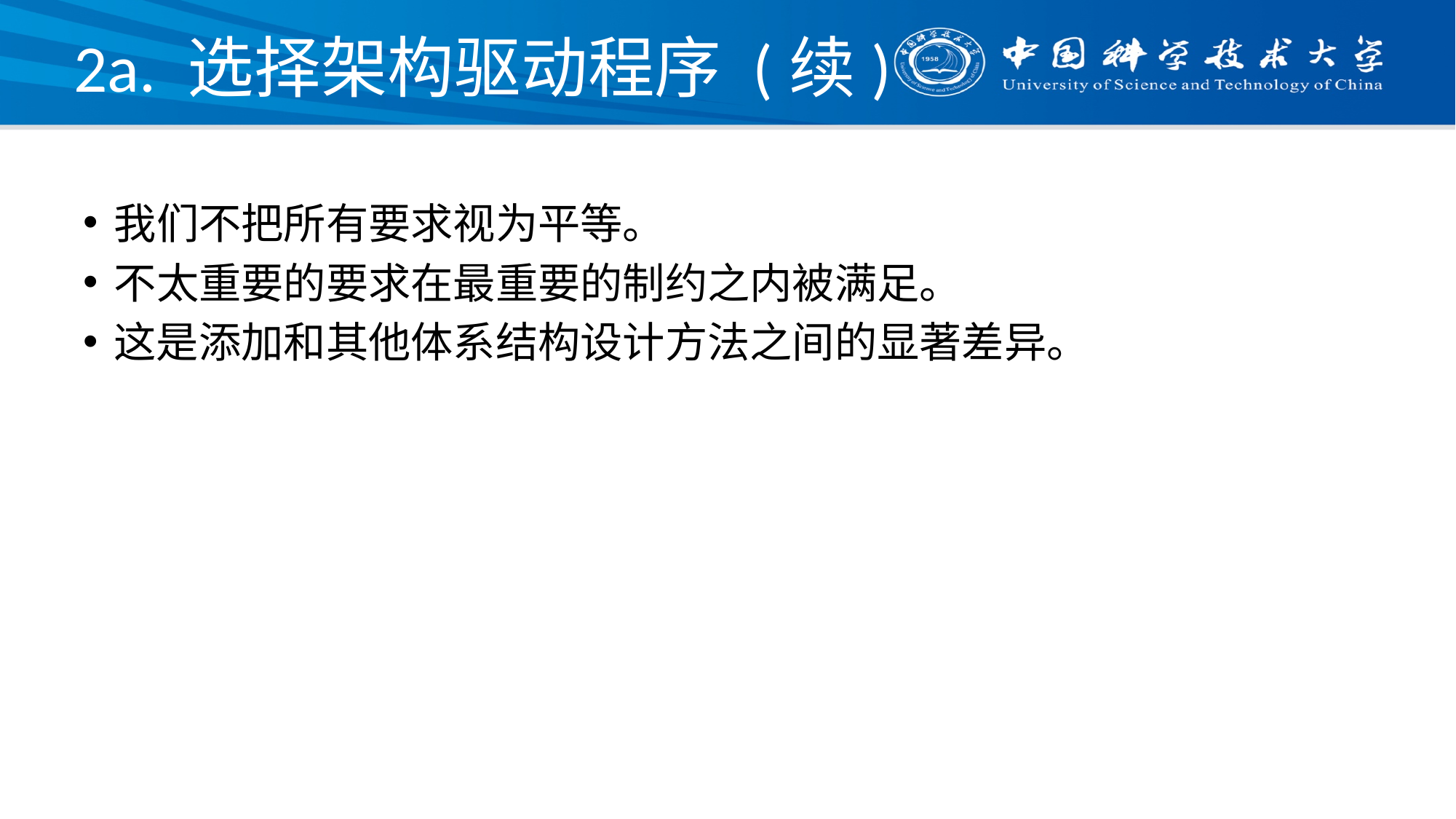

# 2a. 选择架构驱动程序 (续)
我们不把所有要求视为平等。
不太重要的要求在最重要的制约之内被满足。
这是添加和其他体系结构设计方法之间的显著差异。